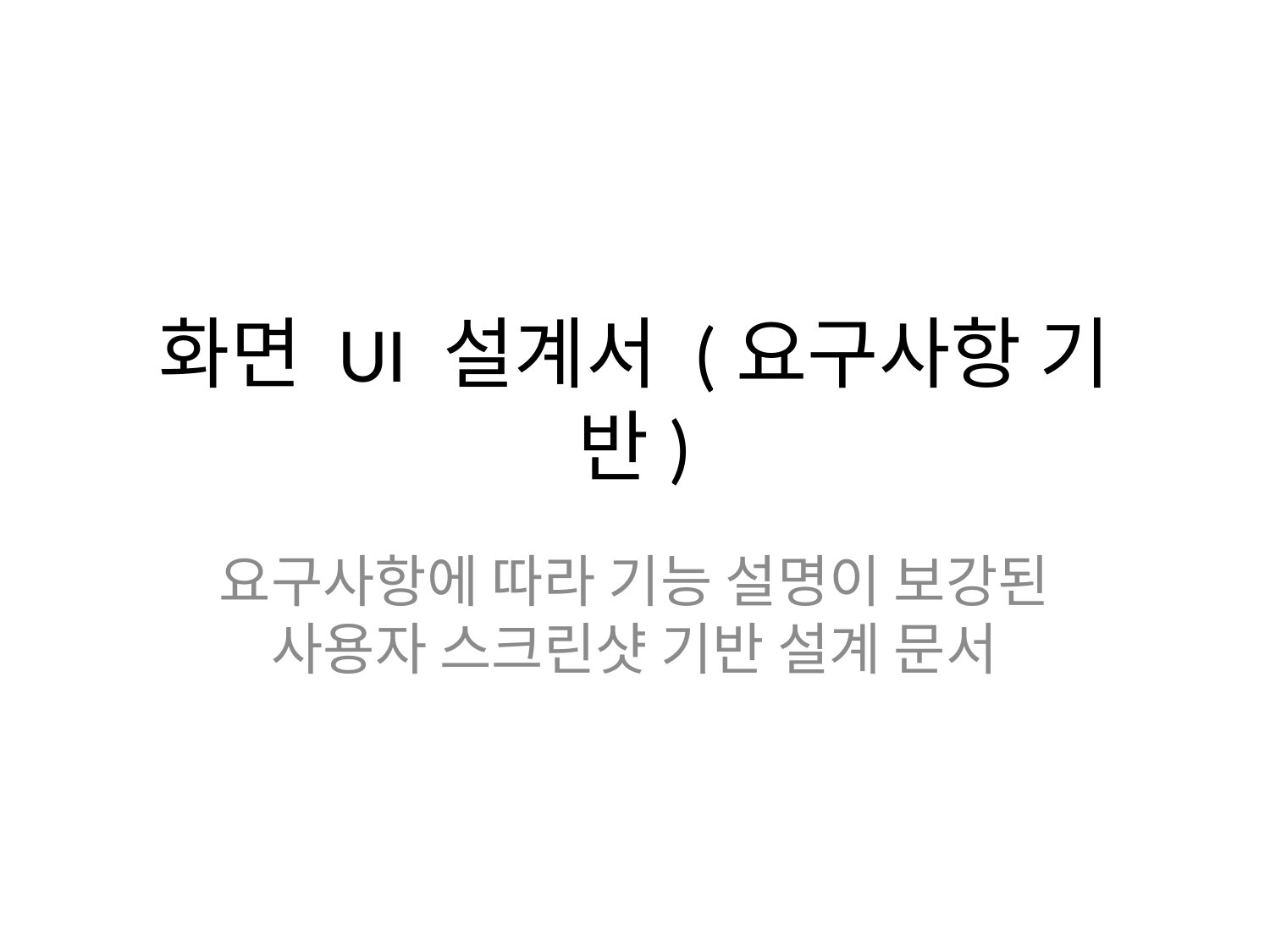

# 화면 UI 설계서 (요구사항 기반)
요구사항에 따라 기능 설명이 보강된 사용자 스크린샷 기반 설계 문서